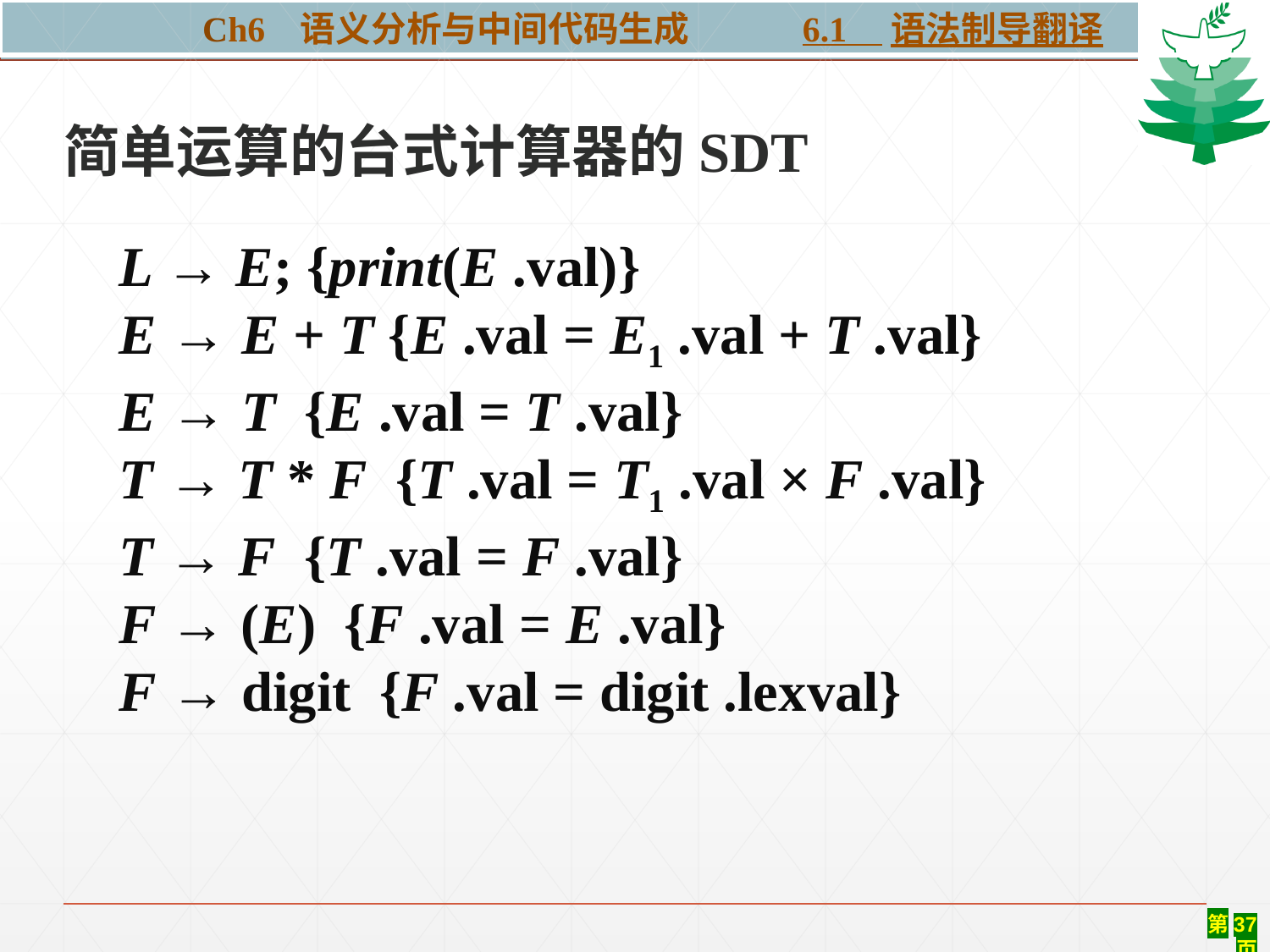

Ch6   语义分析与中间代码生成             6.1    语法制导翻译
简单运算的台式计算器的SDT
L → E; {print(E .val)}
E → E + T {E .val = E1 .val + T .val}
E → T  {E .val = T .val}
T → T * F  {T .val = T1 .val × F .val}
T → F  {T .val = F .val}
F → (E)  {F .val = E .val}
F → digit  {F .val = digit .lexval}